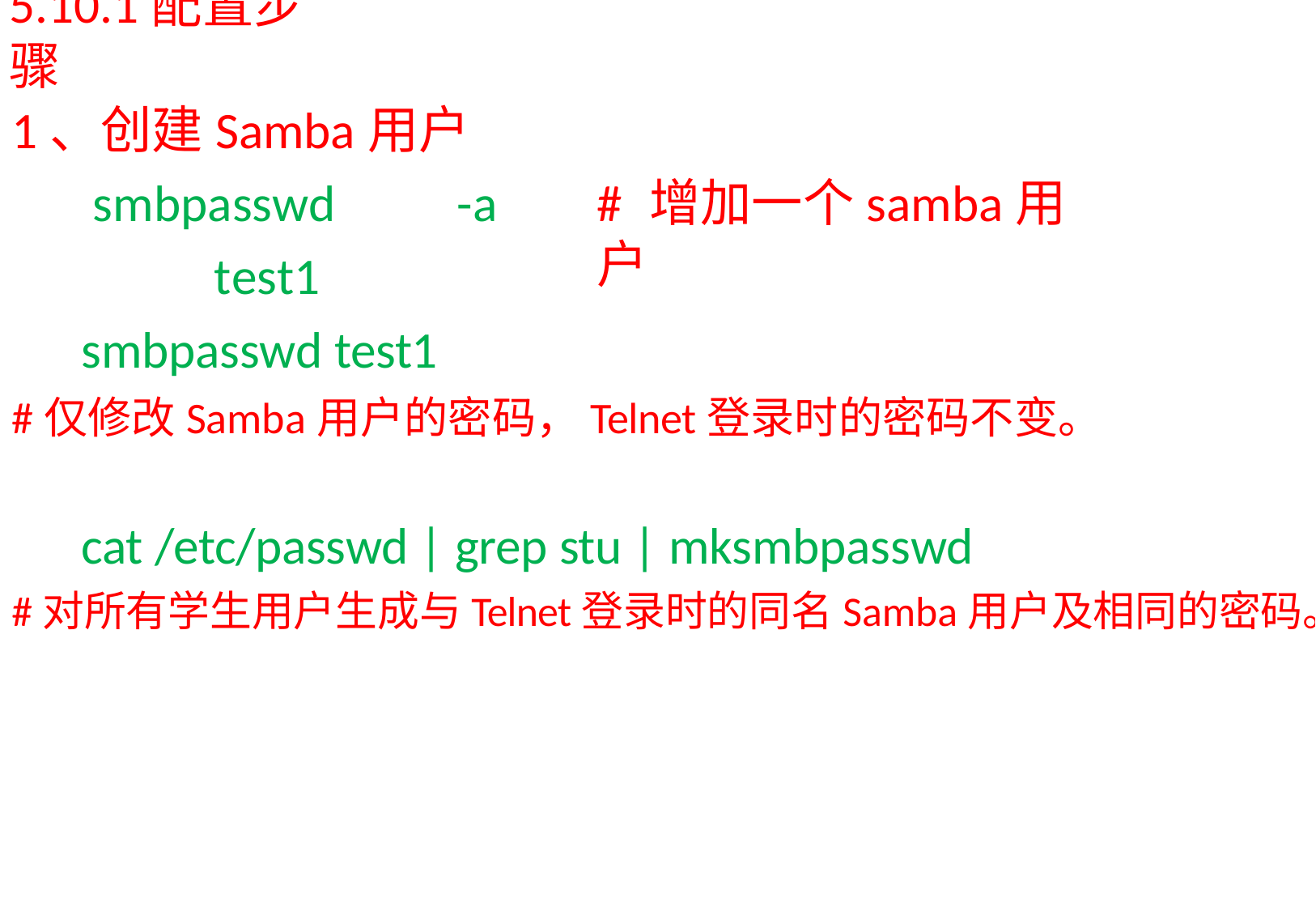

# 5.10.1配置步骤
1、创建Samba用户 smbpasswd	-a	test1
#	增加一个samba用户
smbpasswd test1
#仅修改Samba用户的密码，Telnet登录时的密码不变。

cat /etc/passwd | grep stu | mksmbpasswd
#对所有学生用户生成与Telnet登录时的同名Samba用户及相同的密码。